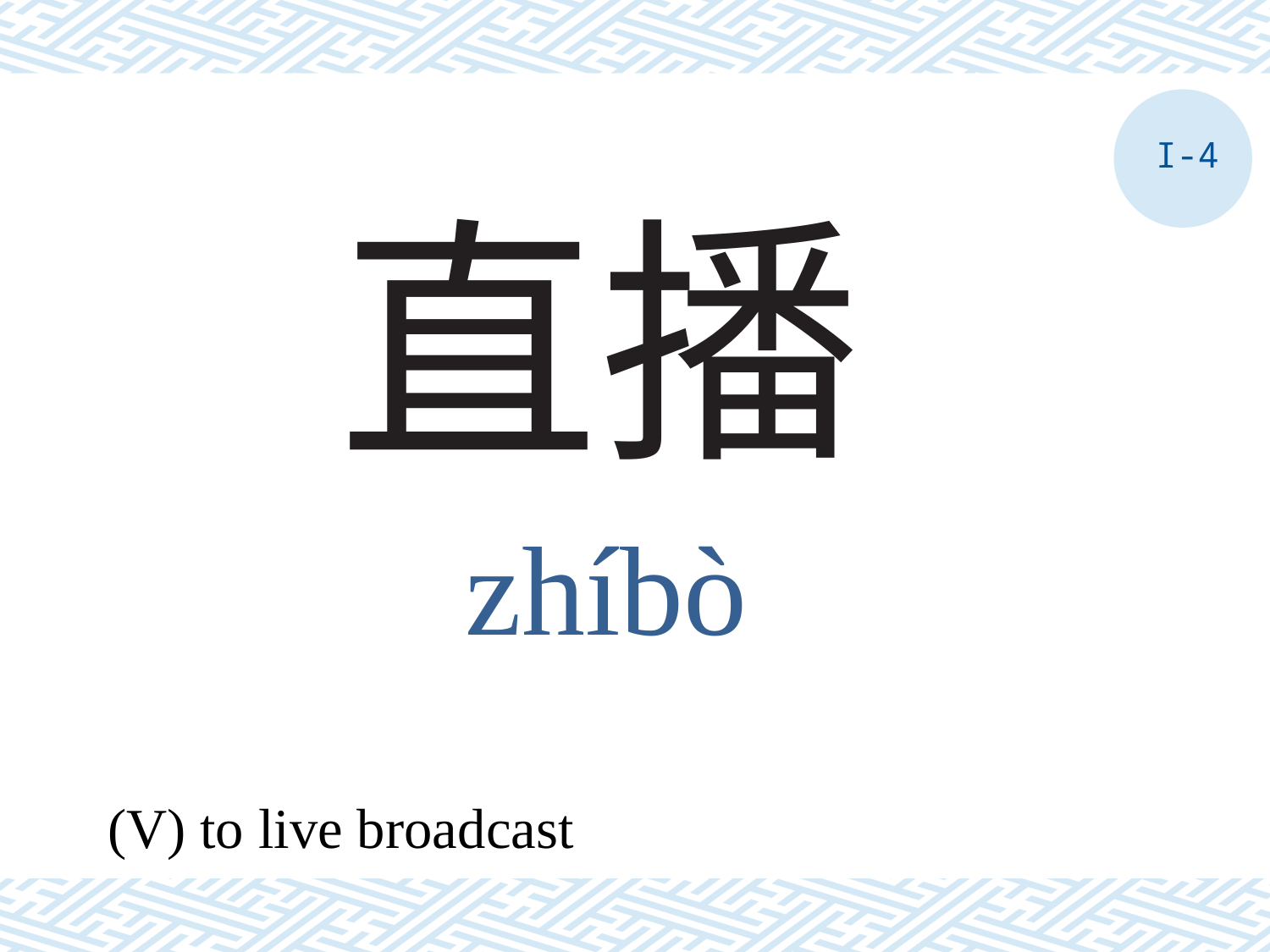

I-4

# 直播
zhíbò
(V) to live broadcast